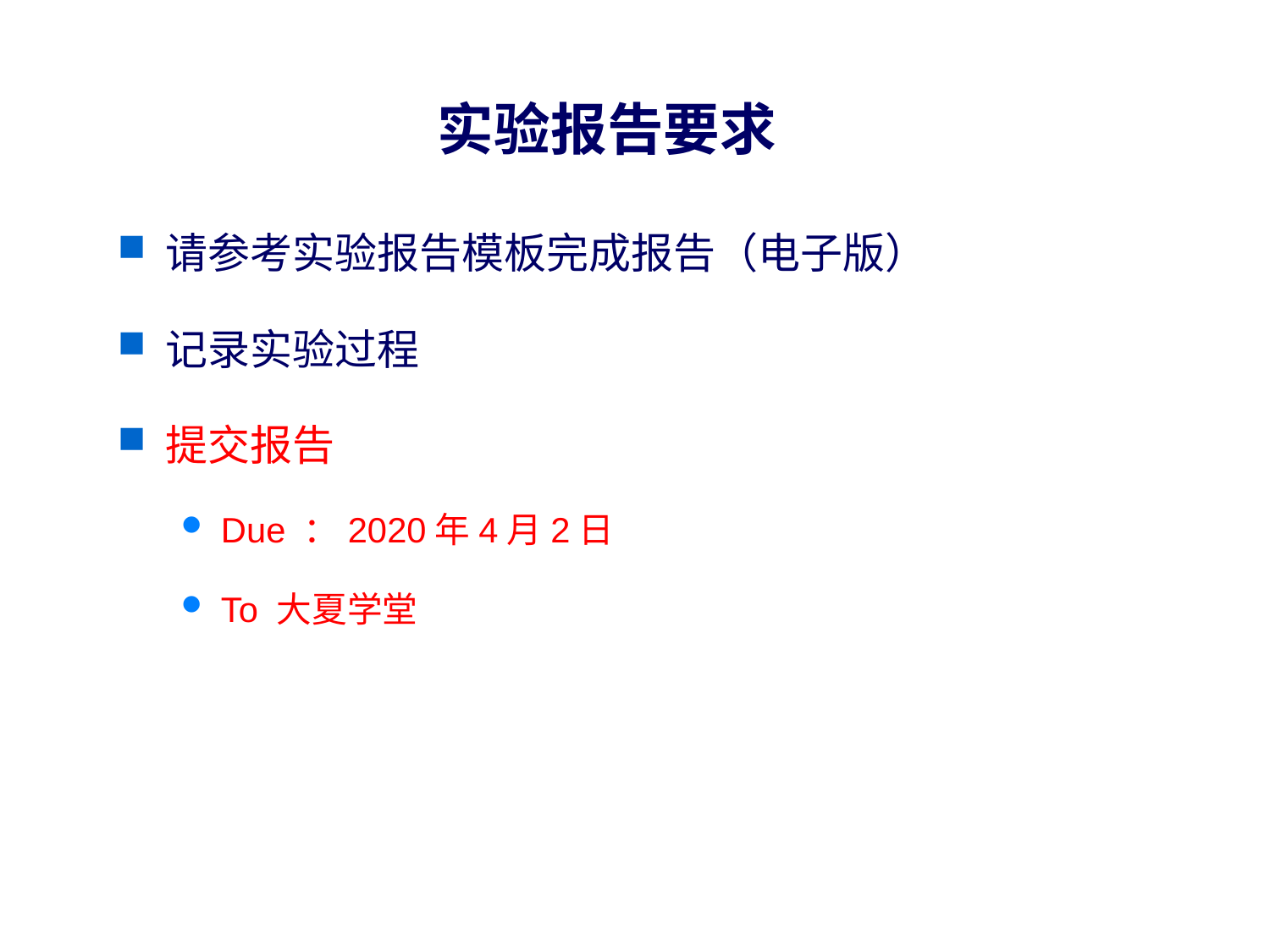

# 实验报告要求
请参考实验报告模板完成报告（电子版）
记录实验过程
提交报告
Due ：2020年4月2日
To 大夏学堂